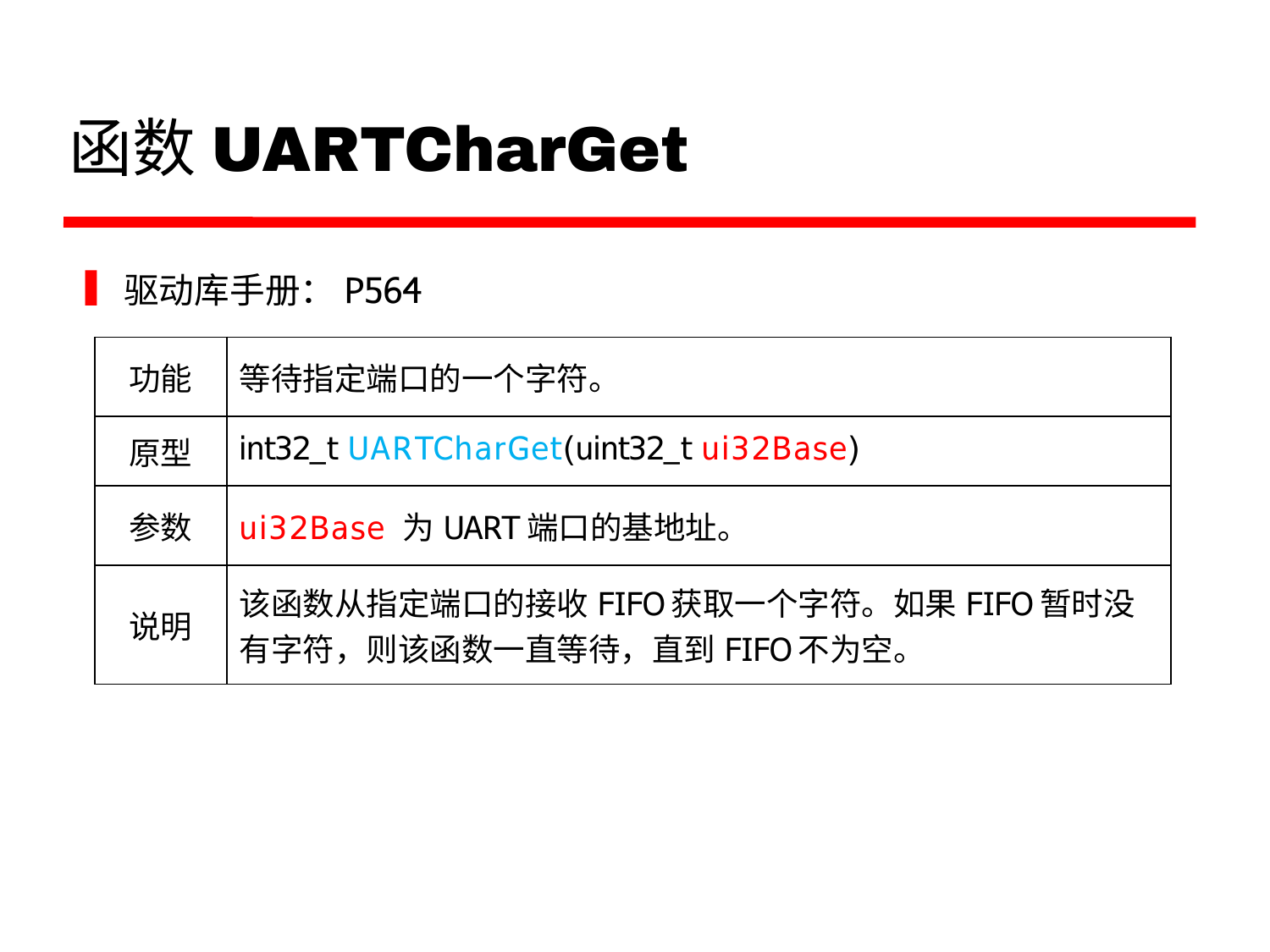

# 函数UARTCharGet
驱动库手册：P564
| 功能 | 等待指定端口的一个字符。 |
| --- | --- |
| 原型 | int32\_t UARTCharGet(uint32\_t ui32Base) |
| 参数 | ui32Base 为UART端口的基地址。 |
| 说明 | 该函数从指定端口的接收FIFO获取一个字符。如果FIFO暂时没有字符，则该函数一直等待，直到FIFO不为空。 |